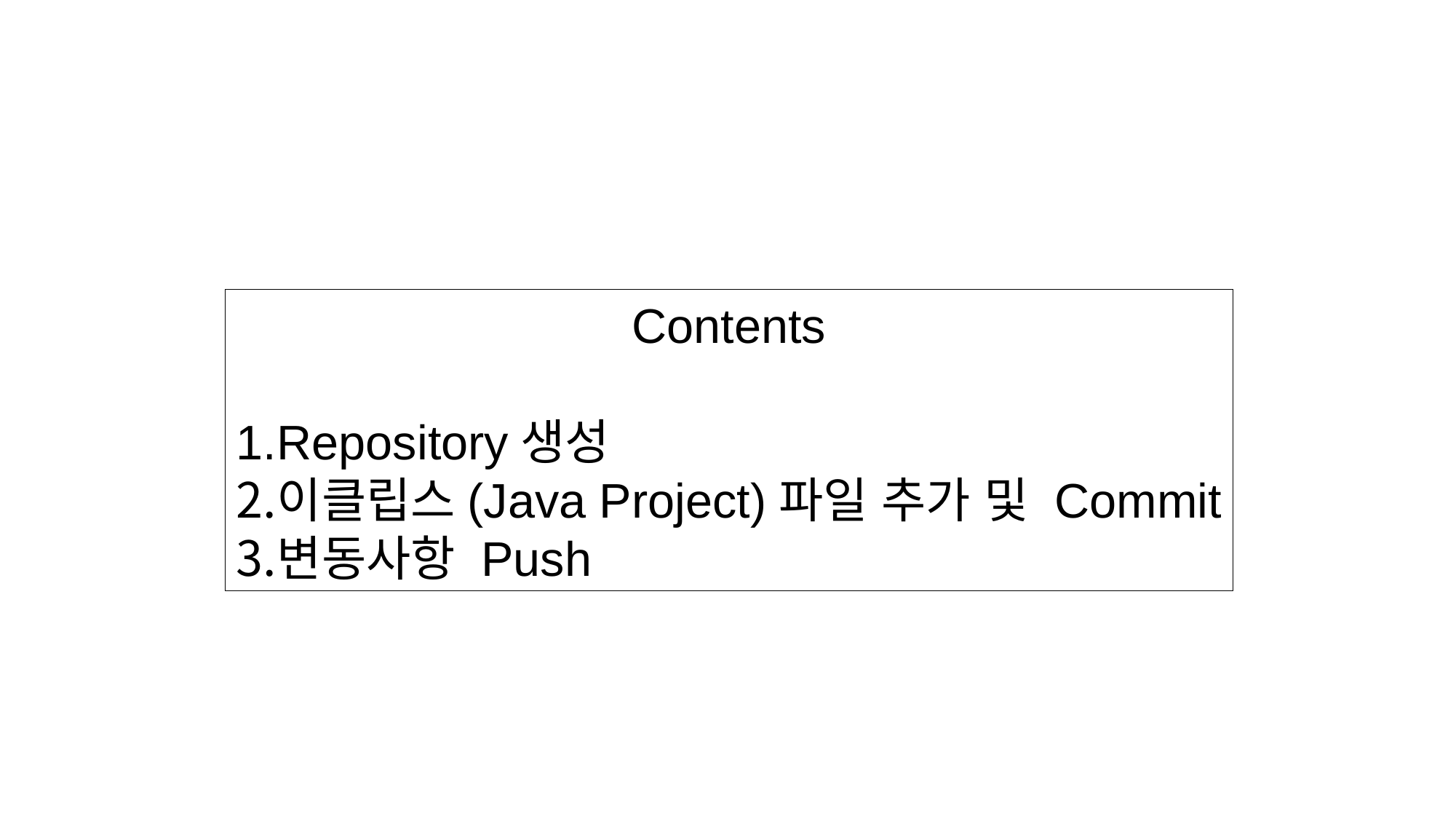

Contents

Repository생성
이클립스(Java Project)파일 추가 및 Commit
변동사항 Push